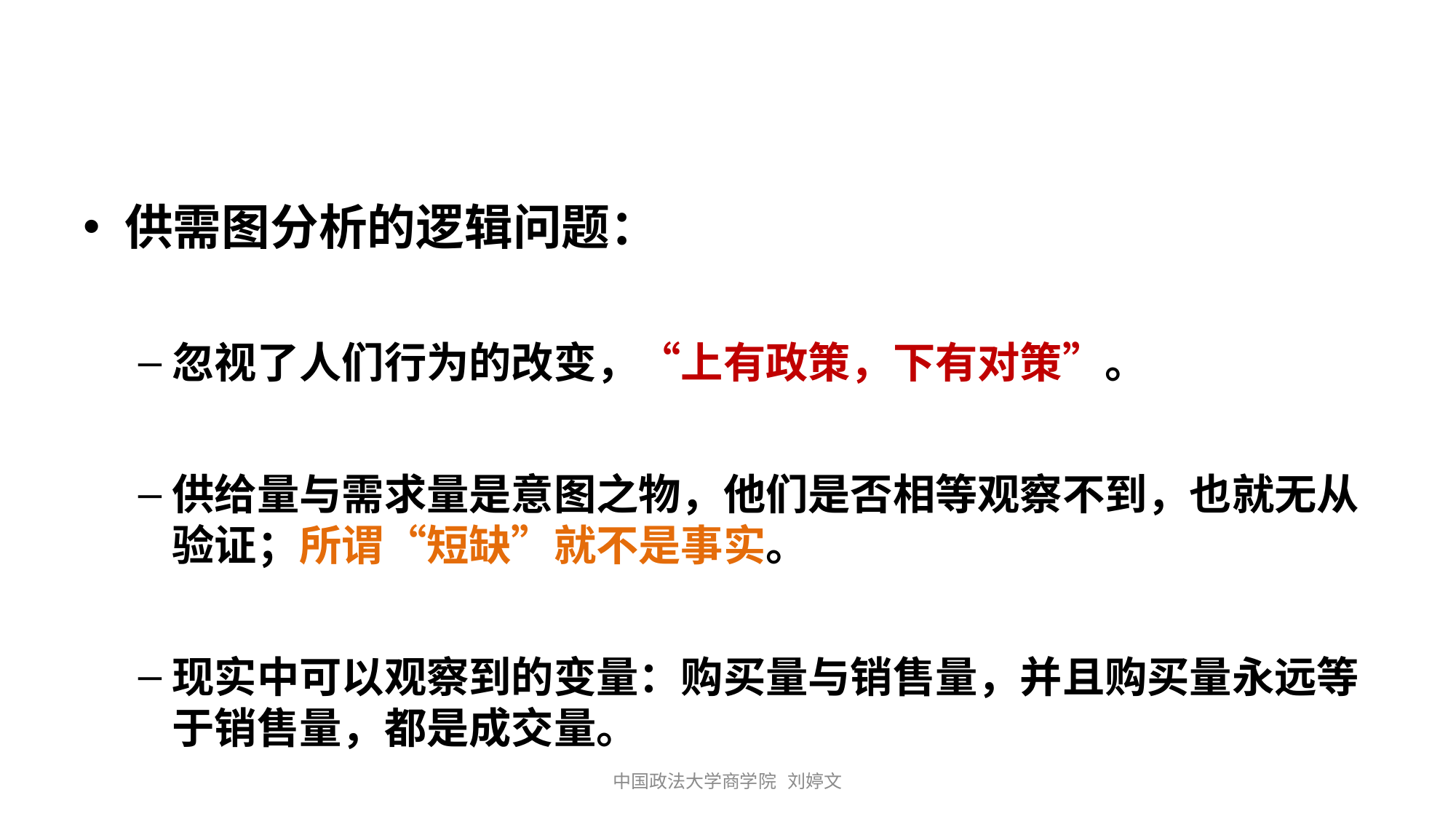

#
供需图分析的逻辑问题：

忽视了人们行为的改变，“上有政策，下有对策”。

供给量与需求量是意图之物，他们是否相等观察不到，也就无从验证；所谓“短缺”就不是事实。

现实中可以观察到的变量：购买量与销售量，并且购买量永远等于销售量，都是成交量。

中国政法大学商学院  刘婷文